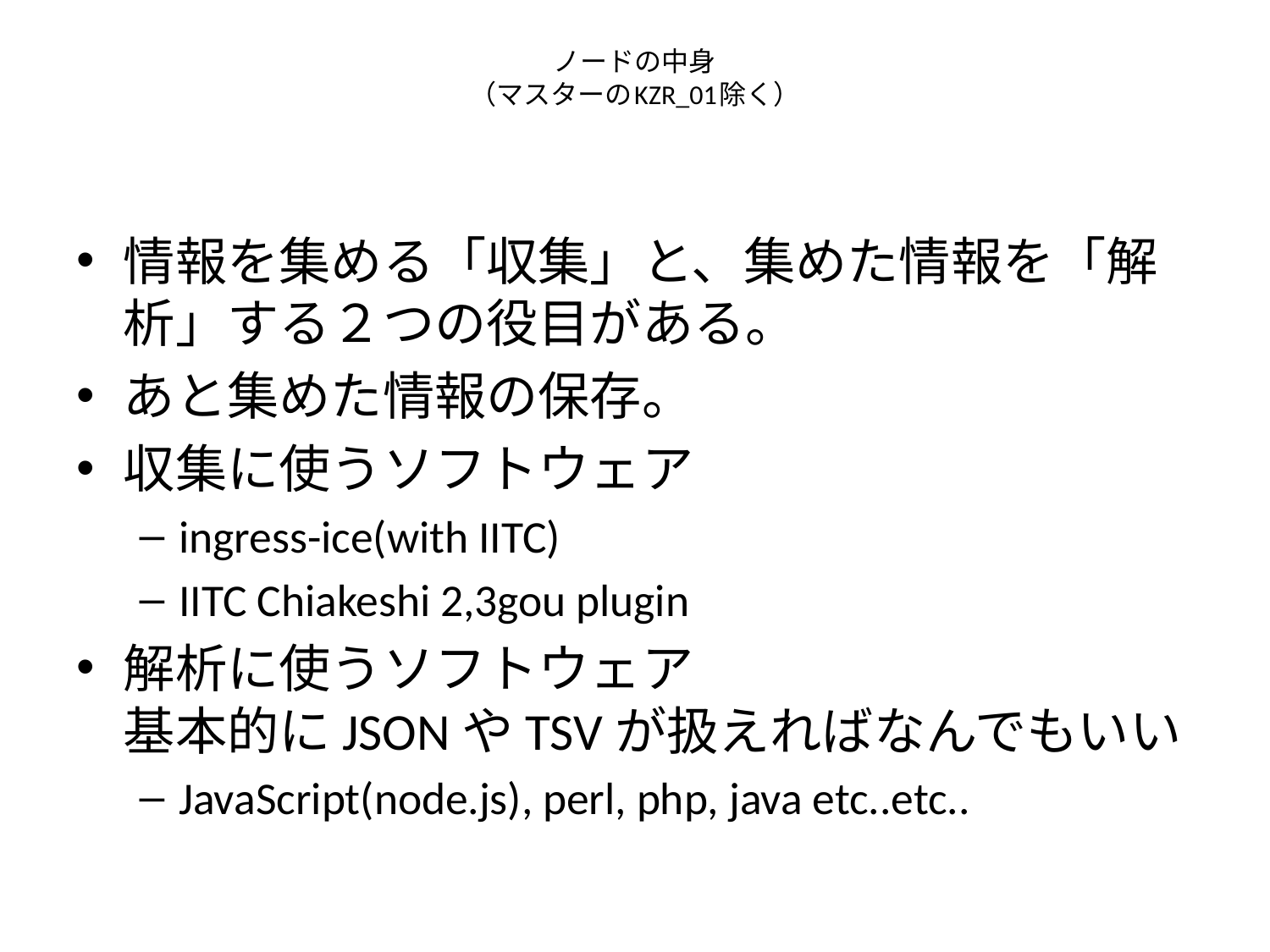

# ノードの中身 （マスターのKZR_01除く）
情報を集める「収集」と、集めた情報を「解析」する２つの役目がある。
あと集めた情報の保存。
収集に使うソフトウェア
ingress-ice(with IITC)
IITC Chiakeshi 2,3gou plugin
解析に使うソフトウェア
基本的にJSONやTSVが扱えればなんでもいい
JavaScript(node.js), perl, php, java etc..etc..